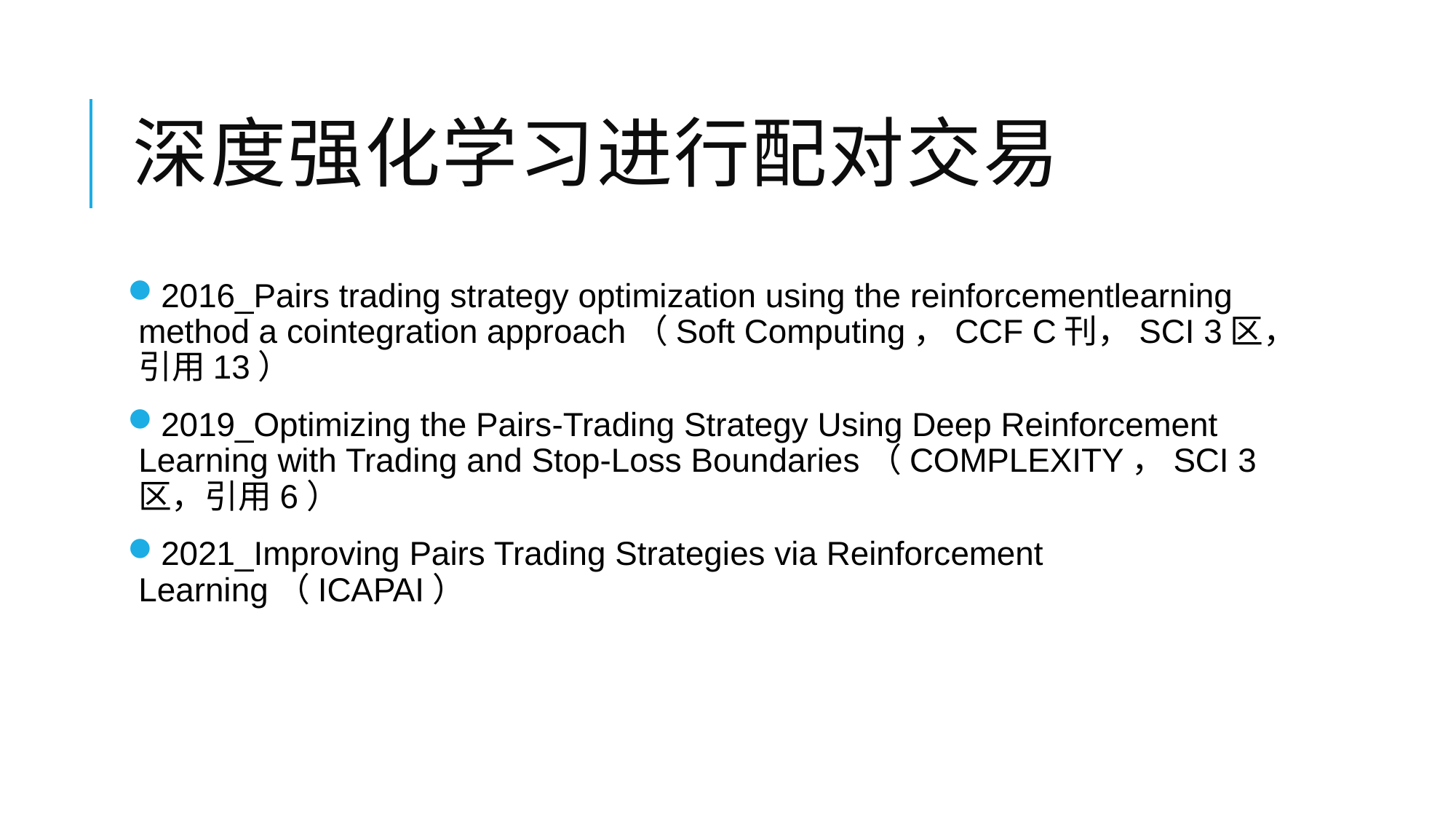

# 深度强化学习进行配对交易
2016_Pairs trading strategy optimization using the reinforcementlearning method a cointegration approach（Soft Computing，CCF C刊，SCI 3区，引用13）
2019_Optimizing the Pairs-Trading Strategy Using Deep Reinforcement Learning with Trading and Stop-Loss Boundaries（COMPLEXITY，SCI 3区，引用6）
2021_Improving Pairs Trading Strategies via Reinforcement Learning（ICAPAI）